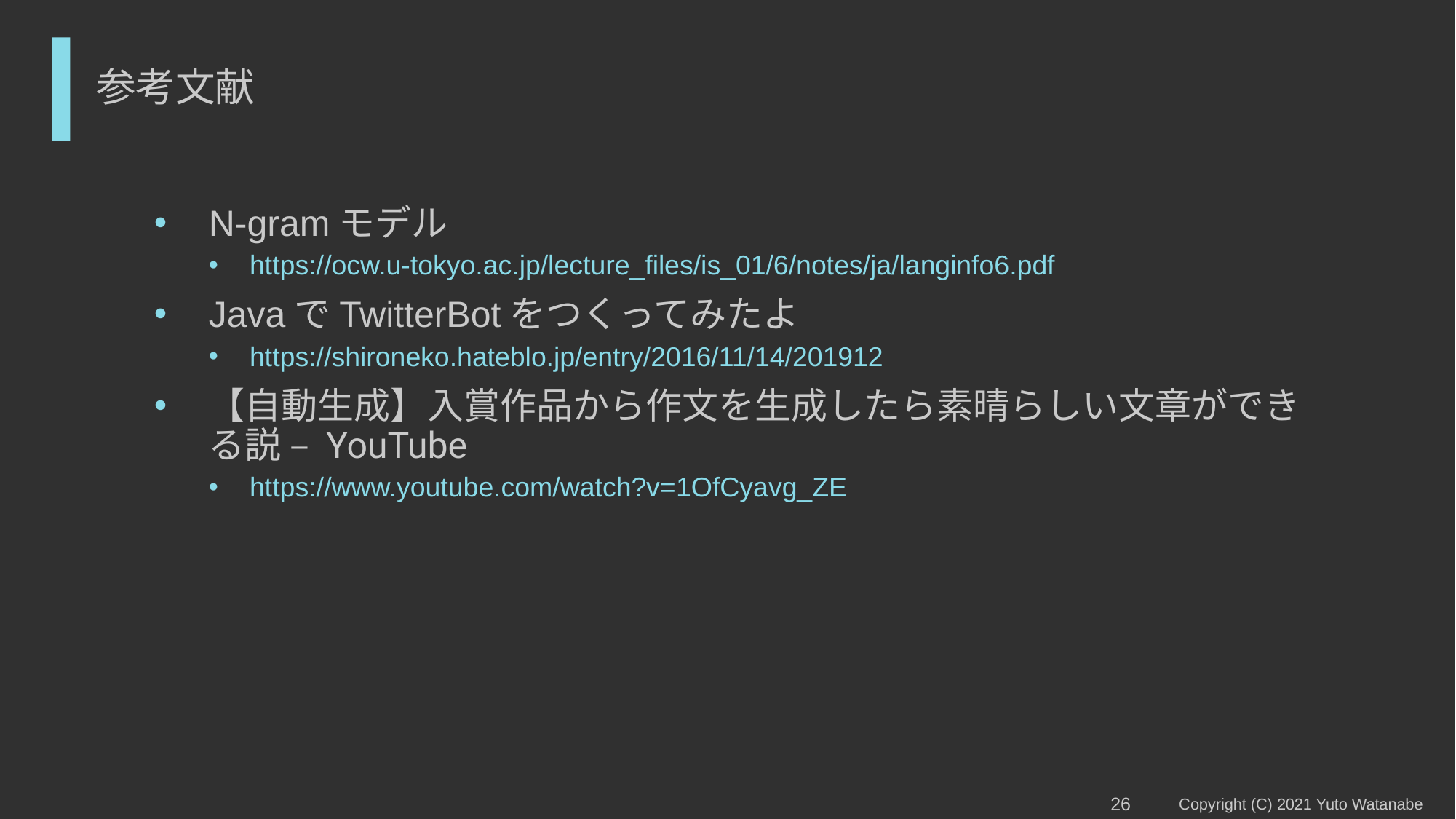

# 参考文献
N-gramモデル
https://ocw.u-tokyo.ac.jp/lecture_files/is_01/6/notes/ja/langinfo6.pdf
JavaでTwitterBotをつくってみたよ
https://shironeko.hateblo.jp/entry/2016/11/14/201912
【自動生成】入賞作品から作文を生成したら素晴らしい文章ができる説 – YouTube
https://www.youtube.com/watch?v=1OfCyavg_ZE

26